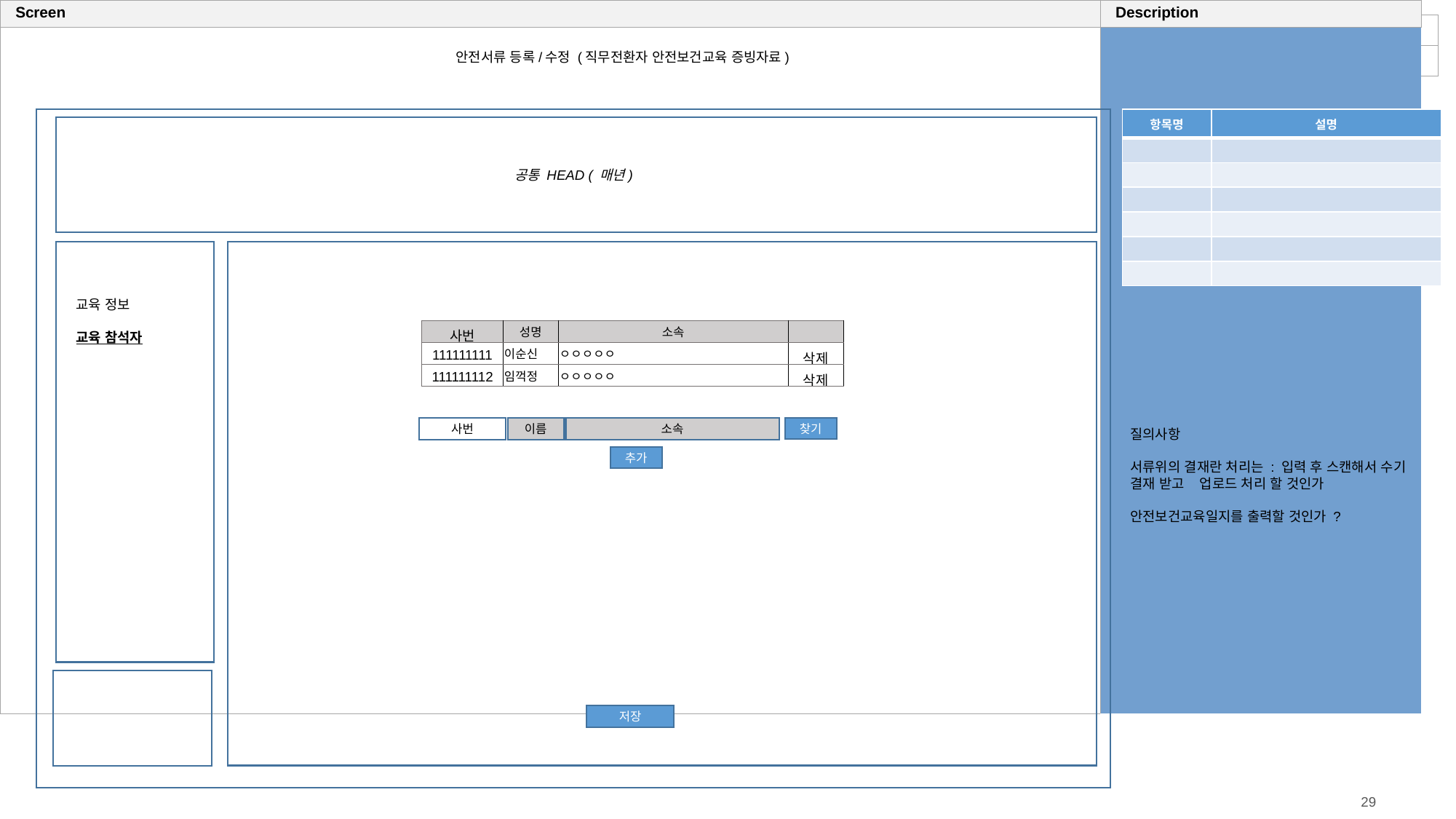

안전서류 등록/수정 (직무전환자 안전보건교육 증빙자료)

| 항목명 | 설명 |
| --- | --- |
|  |  |
|  |  |
|  |  |
|  |  |
|  |  |
|  |  |

공통 HEAD ( 매년)

교육 정보

교육 참석자
| 사번 | 성명 | 소속 |  |
| --- | --- | --- | --- |
| 111111111 | 이순신 | ㅇㅇㅇㅇㅇ | 삭제 |
| 111111112 | 임꺽정 | ㅇㅇㅇㅇㅇ | 삭제 |

사번
이름
찾기
소속
질의사항

서류위의 결재란 처리는 : 입력 후 스캔해서 수기 결재 받고    업로드 처리 할 것인가

안전보건교육일지를 출력할 것인가 ?
추가

저장